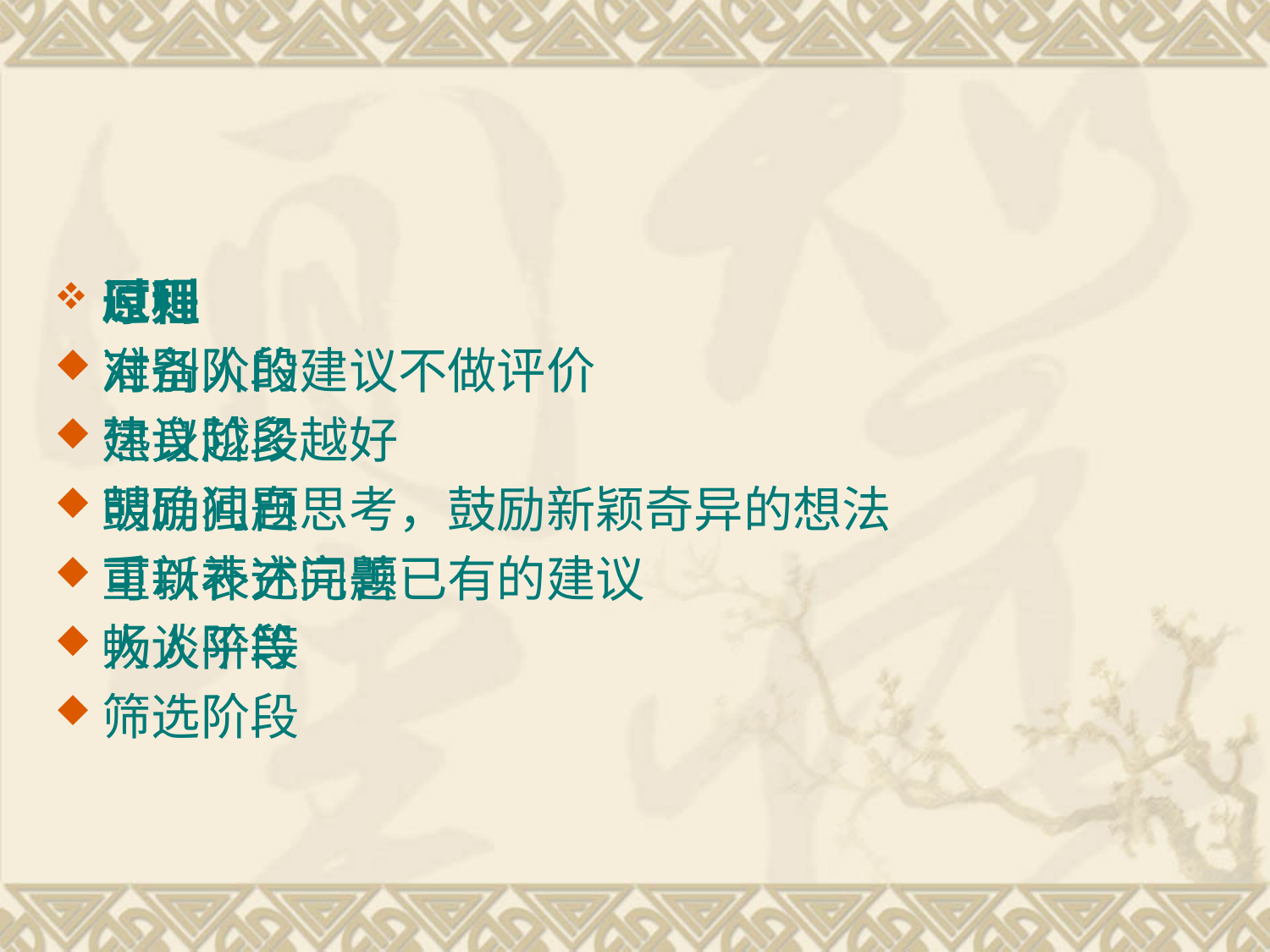

#
原则
对别人的建议不做评价
建议越多越好
鼓励独自思考，鼓励新颖奇异的想法
可以补充完善已有的建议
人人平等
过程
准备阶段
热身阶段
明确问题
重新表述问题
畅谈阶段
筛选阶段